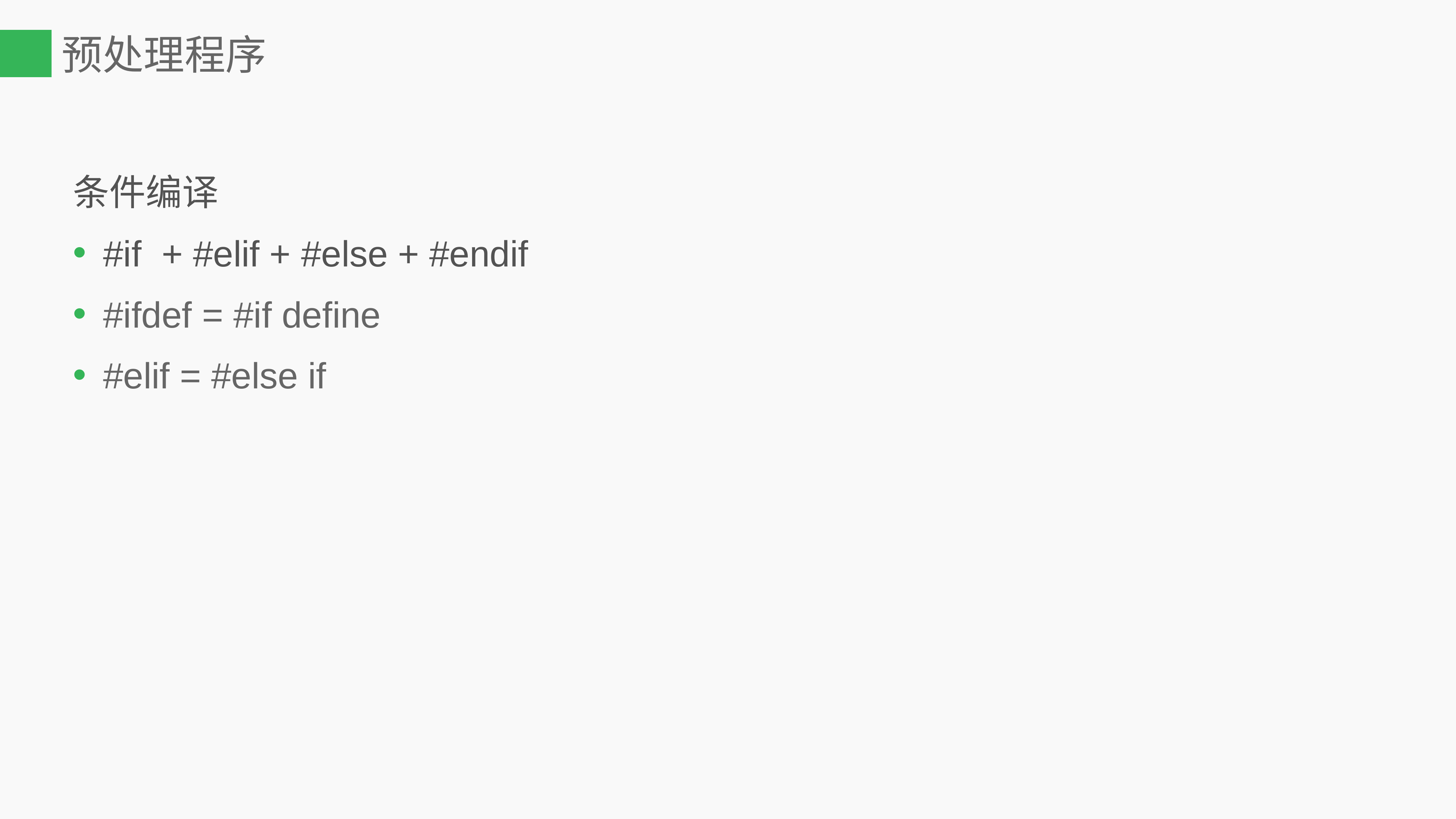

# 预处理程序
条件编译
#if  + #elif + #else + #endif
#ifdef = #if define
#elif = #else if